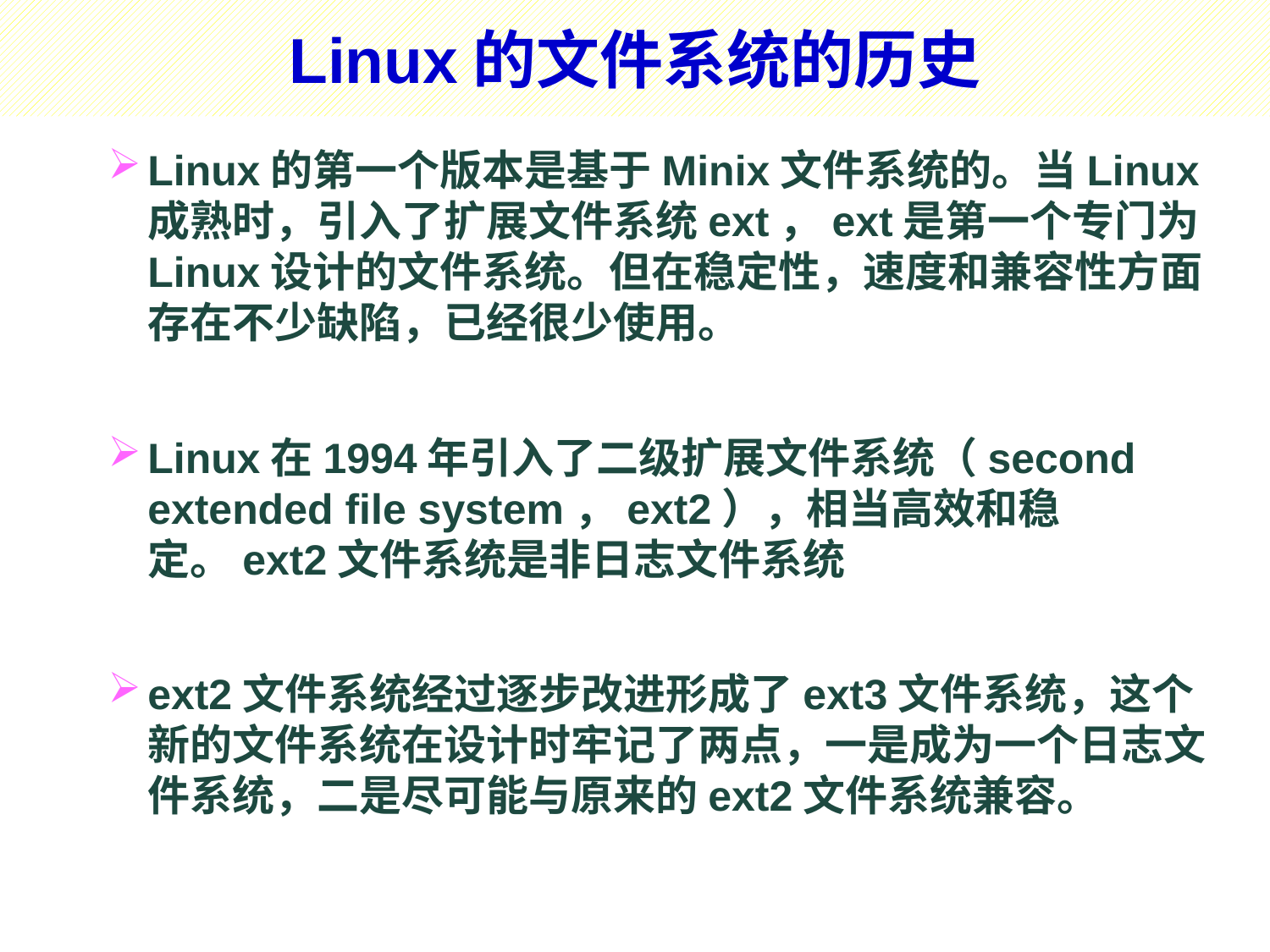

# Linux的文件系统的历史
Linux的第一个版本是基于Minix文件系统的。当Linux成熟时，引入了扩展文件系统ext，ext是第一个专门为Linux设计的文件系统。但在稳定性，速度和兼容性方面存在不少缺陷，已经很少使用。

Linux在1994年引入了二级扩展文件系统（second extended file system，ext2），相当高效和稳定。ext2文件系统是非日志文件系统

ext2文件系统经过逐步改进形成了ext3文件系统，这个新的文件系统在设计时牢记了两点，一是成为一个日志文件系统，二是尽可能与原来的ext2文件系统兼容。